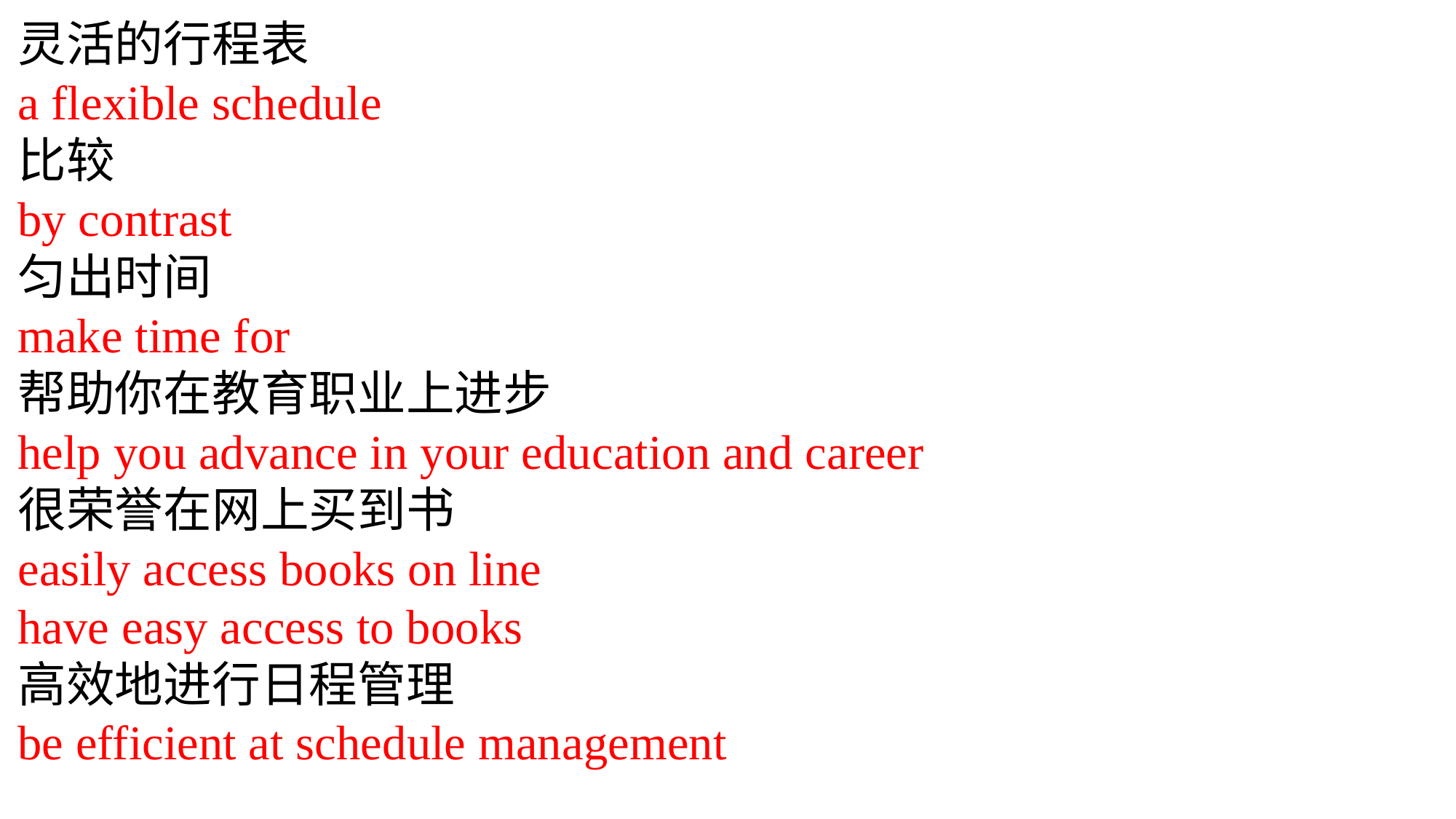

灵活的行程表
a flexible schedule
比较
by contrast
匀出时间
make time for
帮助你在教育职业上进步
help you advance in your education and career
很荣誉在网上买到书
easily access books on line
have easy access to books
高效地进行日程管理
be efficient at schedule management